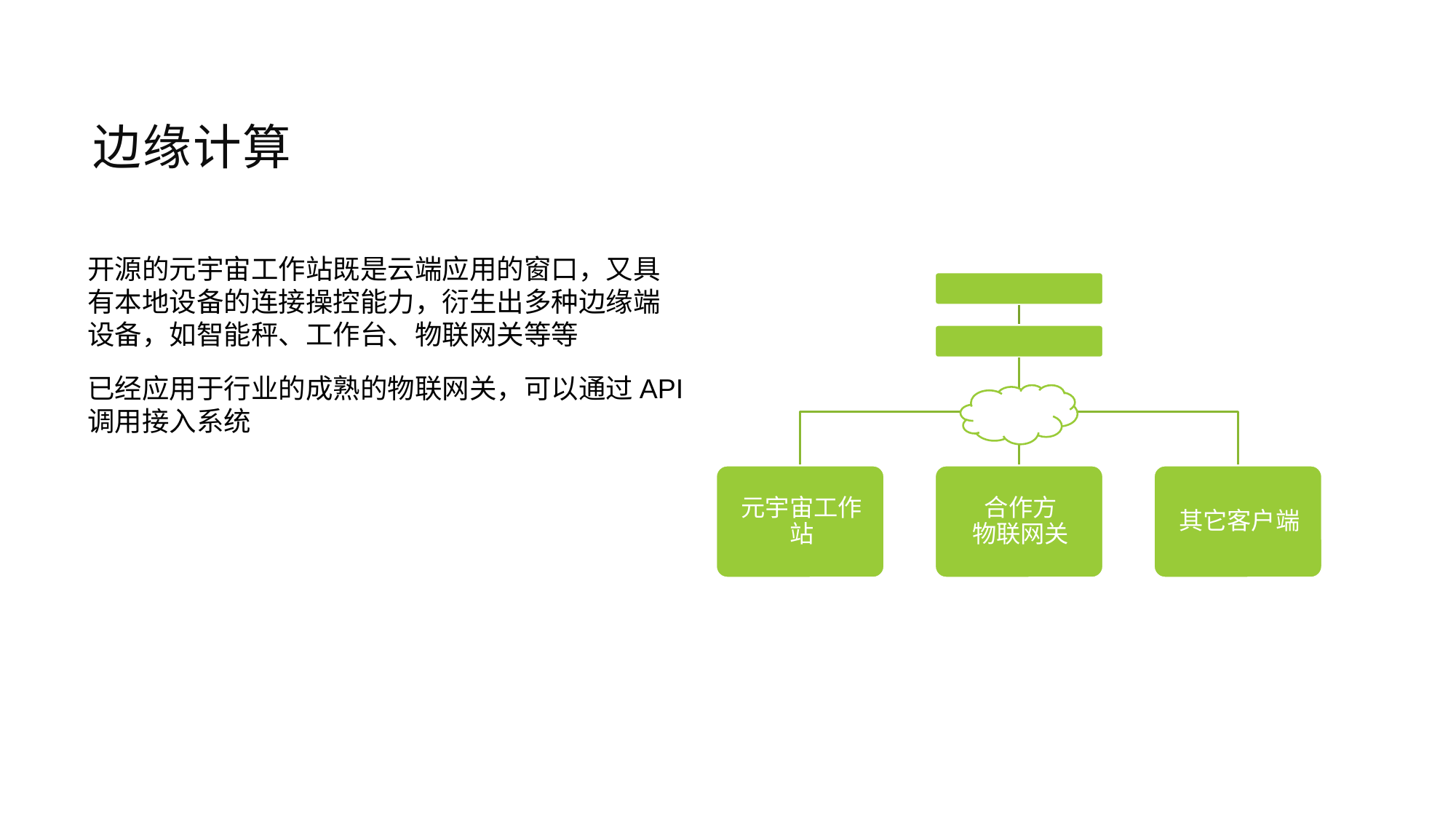

# 边缘计算
开源的元宇宙工作站既是云端应用的窗口，又具有本地设备的连接操控能力，衍生出多种边缘端设备，如智能秤、工作台、物联网关等等
已经应用于行业的成熟的物联网关，可以通过API调用接入系统

元宇宙工作站
合作方
物联网关
其它客户端